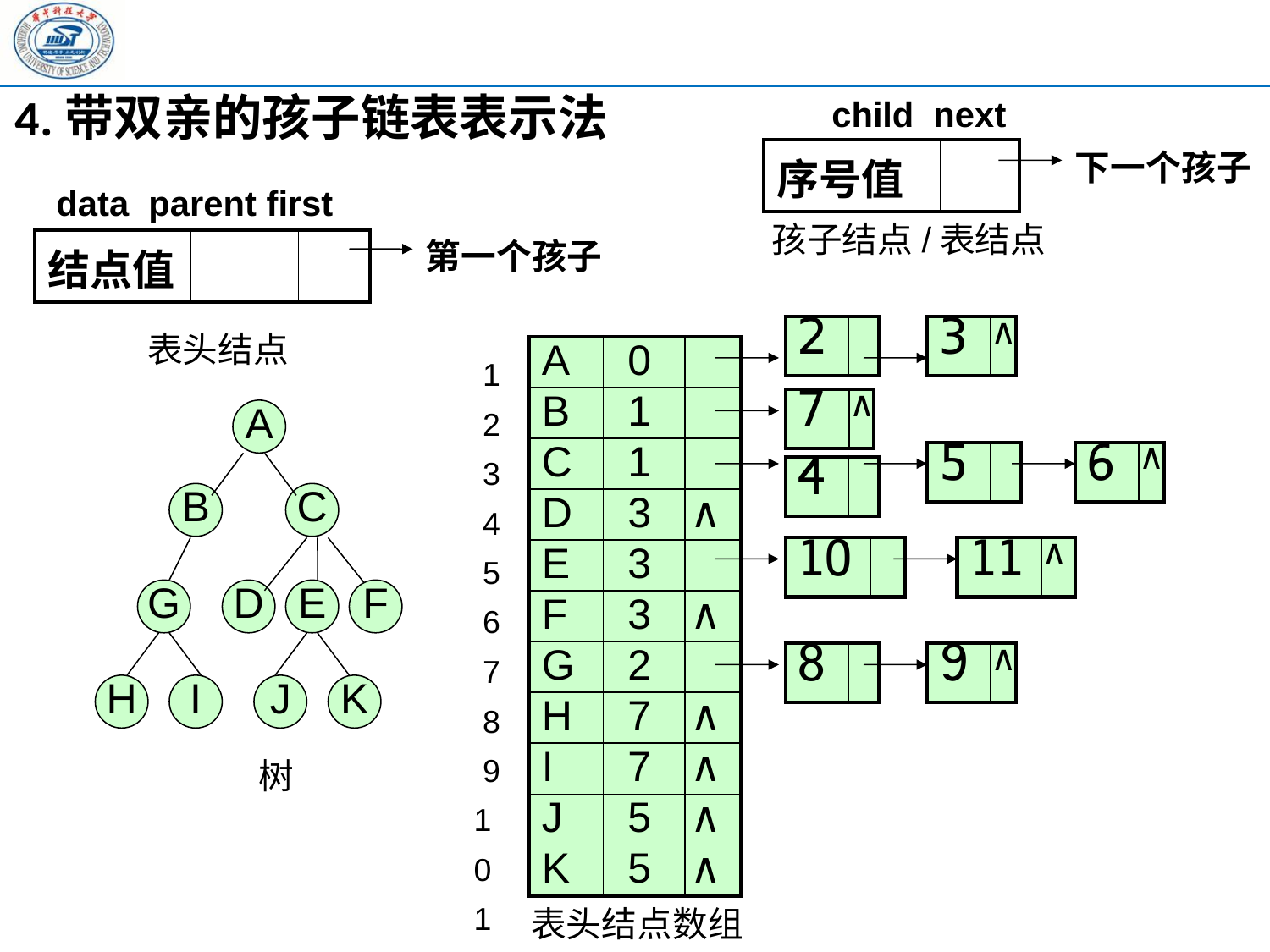

4.带双亲的孩子链表表示法
child  next
下一个孩子
| 序号值 |  |
| --- | --- |

data  parent first
孩子结点/表结点
第一个孩子
| 结点值 |  |  |
| --- | --- | --- |

| 2 |  |
| --- | --- |
| 3 | ∧ |
| --- | --- |
表头结点
| A | 0 |  |
| --- | --- | --- |
| B | 1 |  |
| C | 1 |  |
| D | 3 | ∧ |
| E | 3 |  |
| F | 3 | ∧ |
| G | 2 |  |
| H | 7 | ∧ |
| I | 7 | ∧ |
| J | 5 | ∧ |
| K | 5 | ∧ |
 1
 2
 3
 4
 5
 6
 7
 8
 9
10
11

| 7 | ∧ |
| --- | --- |
A

| 5 |  |
| --- | --- |
| 6 | ∧ |
| --- | --- |

| 4 |  |
| --- | --- |

B
C

| 10 |  |
| --- | --- |
| 11 | ∧ |
| --- | --- |

G
D
E
F

| 8 |  |
| --- | --- |
| 9 | ∧ |
| --- | --- |

H
I
J
K
树
表头结点数组